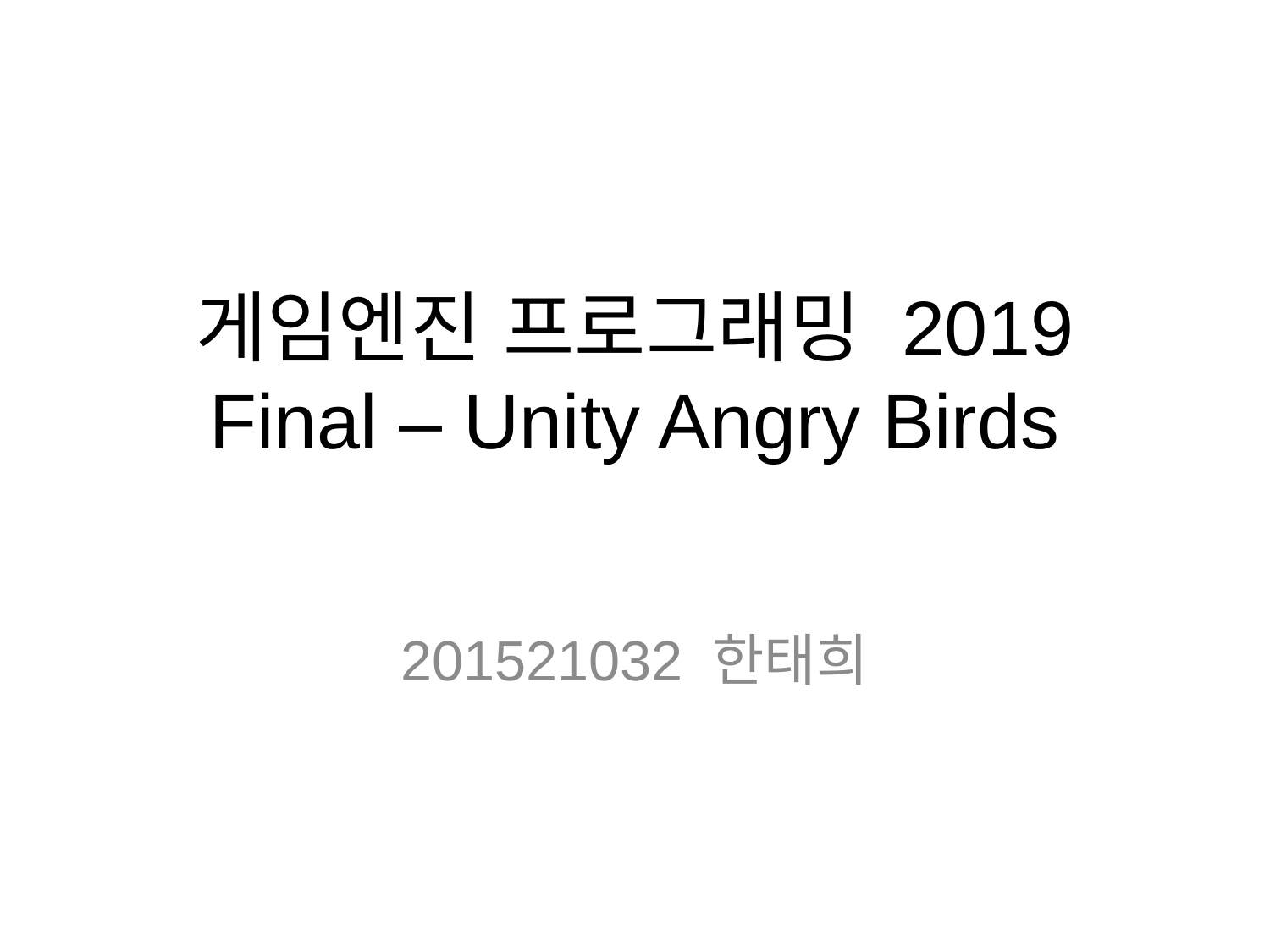

# 게임엔진 프로그래밍 2019 Final – Unity Angry Birds

201521032 한태희